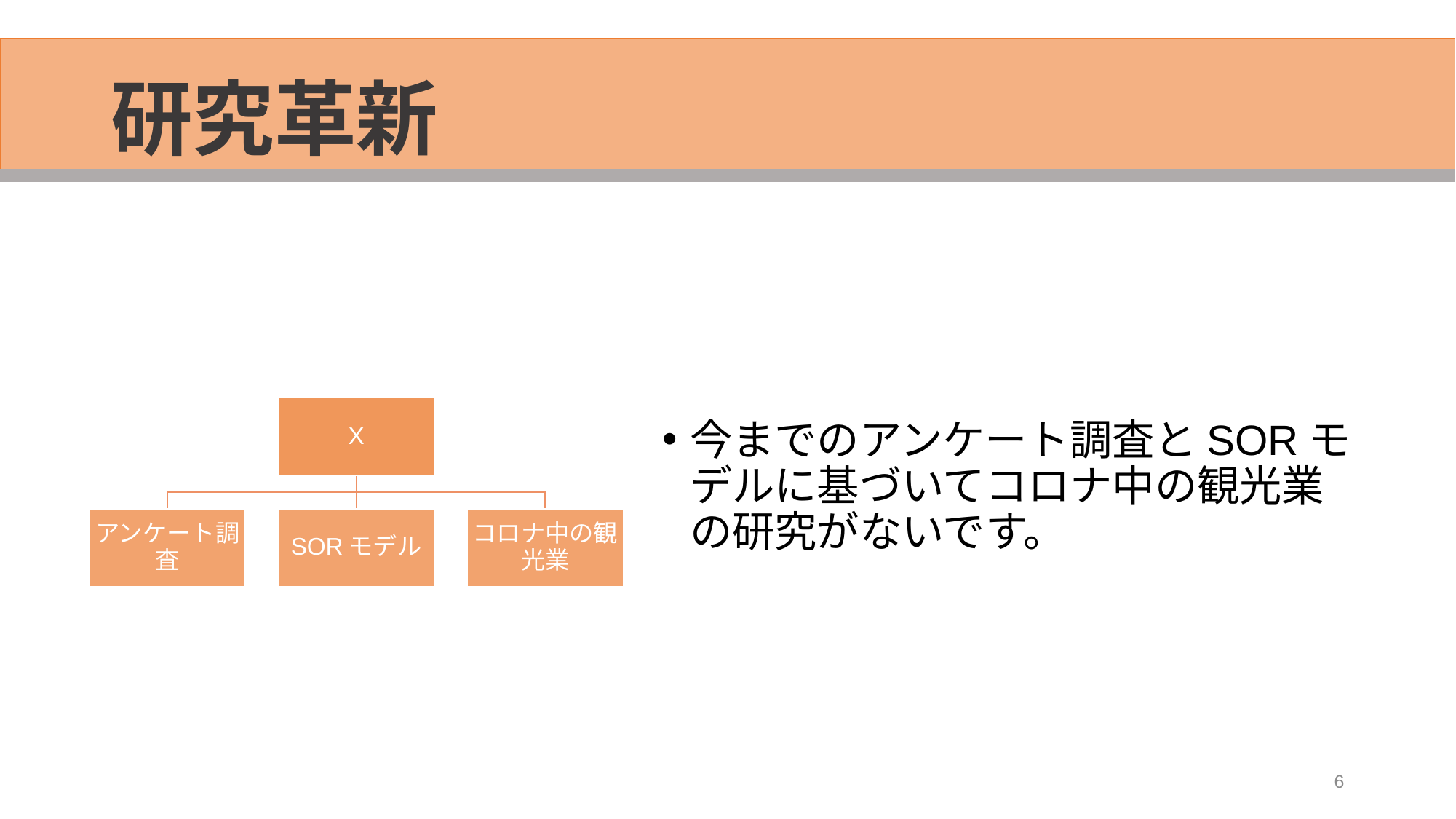

# 研究革新
X
アンケート調査
SORモデル
コロナ中の観光業
今までのアンケート調査とSORモデルに基づいてコロナ中の観光業の研究がないです。

6